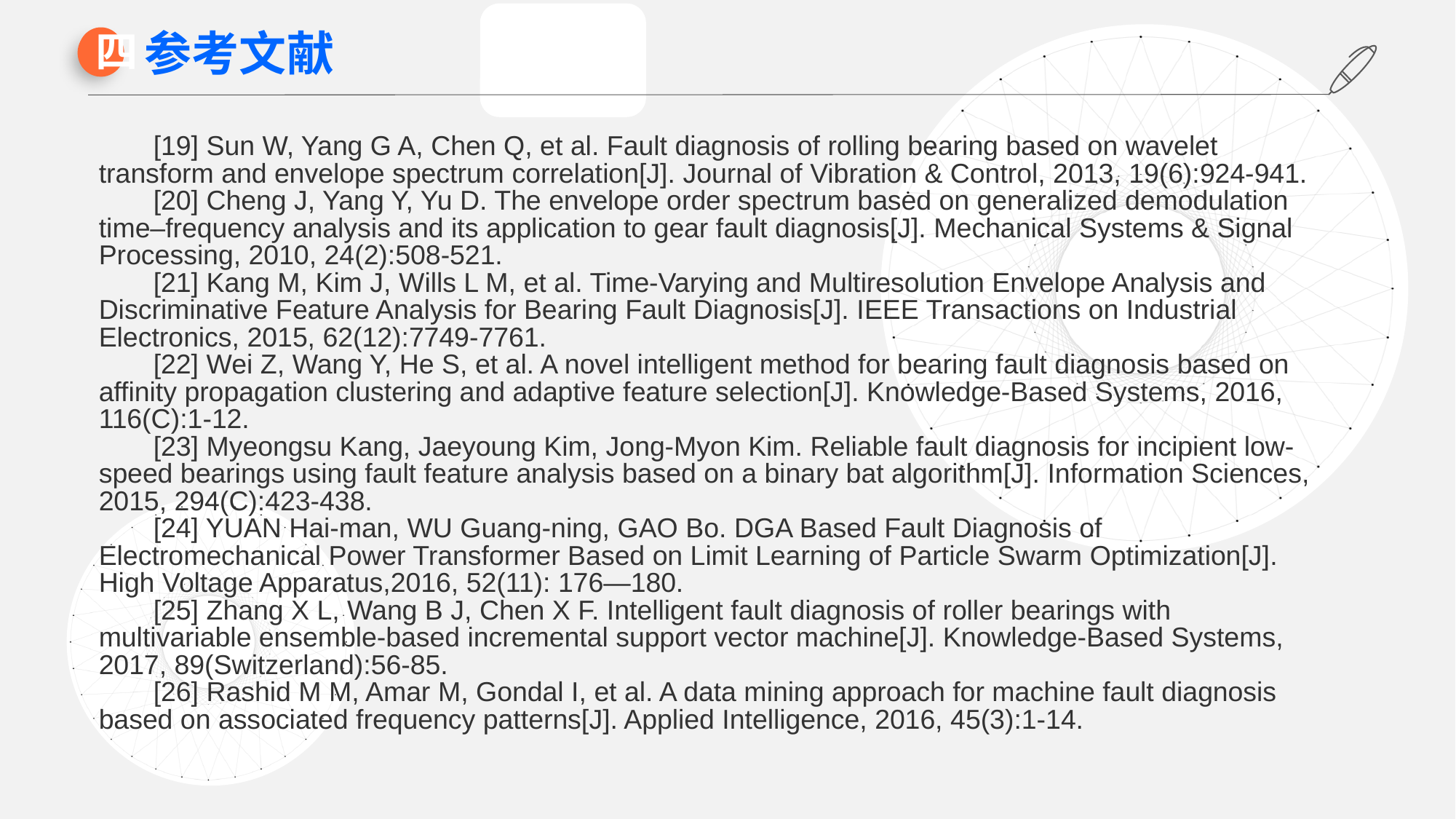

参考文献
四

[19] Sun W, Yang G A, Chen Q, et al. Fault diagnosis of rolling bearing based on wavelet transform and envelope spectrum correlation[J]. Journal of Vibration & Control, 2013, 19(6):924-941.
[20] Cheng J, Yang Y, Yu D. The envelope order spectrum based on generalized demodulation time–frequency analysis and its application to gear fault diagnosis[J]. Mechanical Systems & Signal Processing, 2010, 24(2):508-521.
[21] Kang M, Kim J, Wills L M, et al. Time-Varying and Multiresolution Envelope Analysis and Discriminative Feature Analysis for Bearing Fault Diagnosis[J]. IEEE Transactions on Industrial Electronics, 2015, 62(12):7749-7761.
[22] Wei Z, Wang Y, He S, et al. A novel intelligent method for bearing fault diagnosis based on affinity propagation clustering and adaptive feature selection[J]. Knowledge-Based Systems, 2016, 116(C):1-12.
[23] Myeongsu Kang, Jaeyoung Kim, Jong-Myon Kim. Reliable fault diagnosis for incipient low-speed bearings using fault feature analysis based on a binary bat algorithm[J]. Information Sciences, 2015, 294(C):423-438.
[24] YUAN Hai-man, WU Guang-ning, GAO Bo. DGA Based Fault Diagnosis of Electromechanical Power Transformer Based on Limit Learning of Particle Swarm Optimization[J]. High Voltage Apparatus,2016, 52(11): 176—180.
[25] Zhang X L, Wang B J, Chen X F. Intelligent fault diagnosis of roller bearings with multivariable ensemble-based incremental support vector machine[J]. Knowledge-Based Systems, 2017, 89(Switzerland):56-85.
[26] Rashid M M, Amar M, Gondal I, et al. A data mining approach for machine fault diagnosis based on associated frequency patterns[J]. Applied Intelligence, 2016, 45(3):1-14.